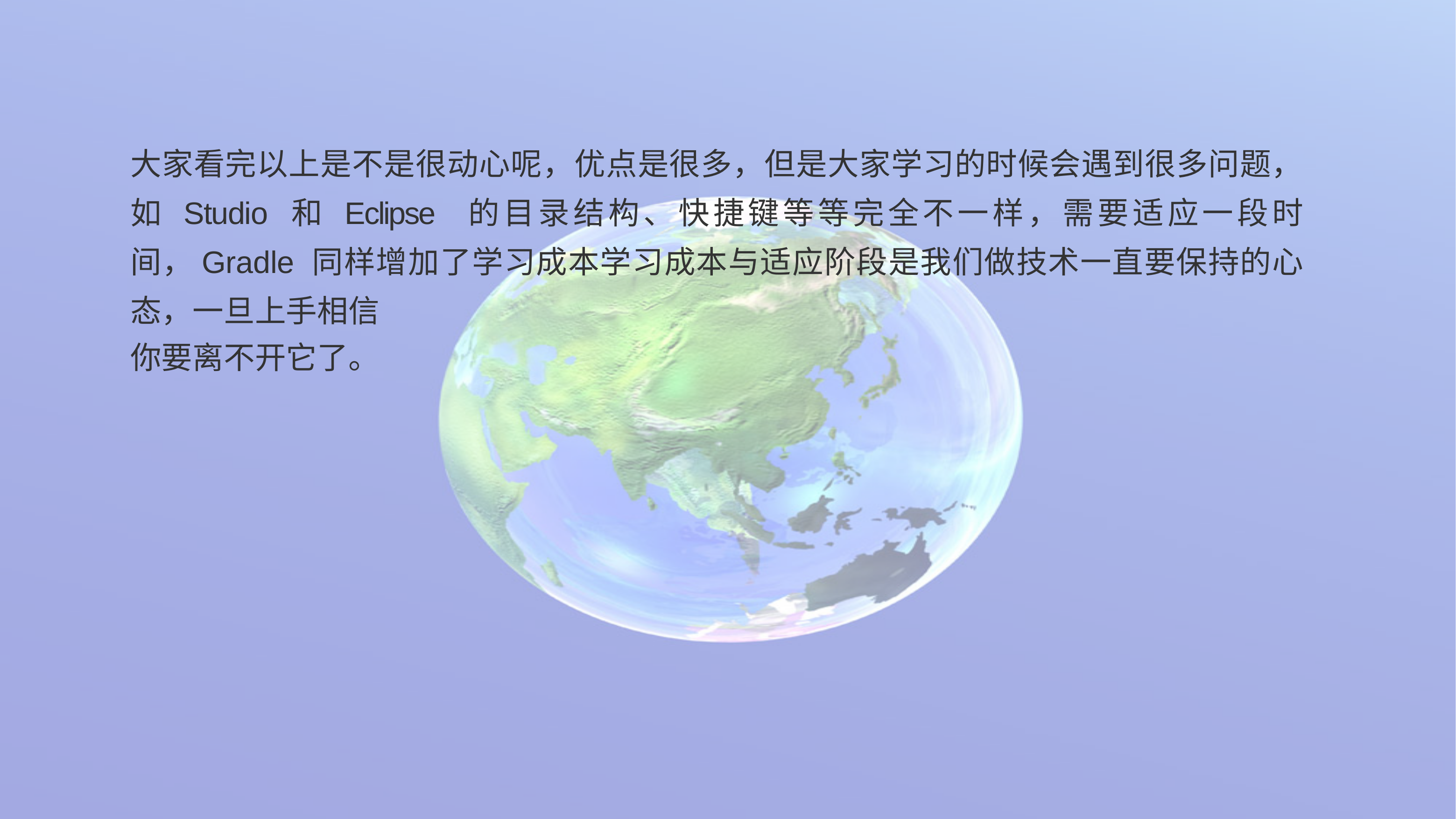

大家看完以上是不是很动心呢，优点是很多，但是大家学习的时候会遇到很多问题，如 Studio 和 Eclipse  的目录结构、快捷键等等完全不一样，需要适应一段时间，Gradle 同样增加了学习成本学习成本与适应阶段是我们做技术一直要保持的心态，一旦上手相信
你要离不开它了。